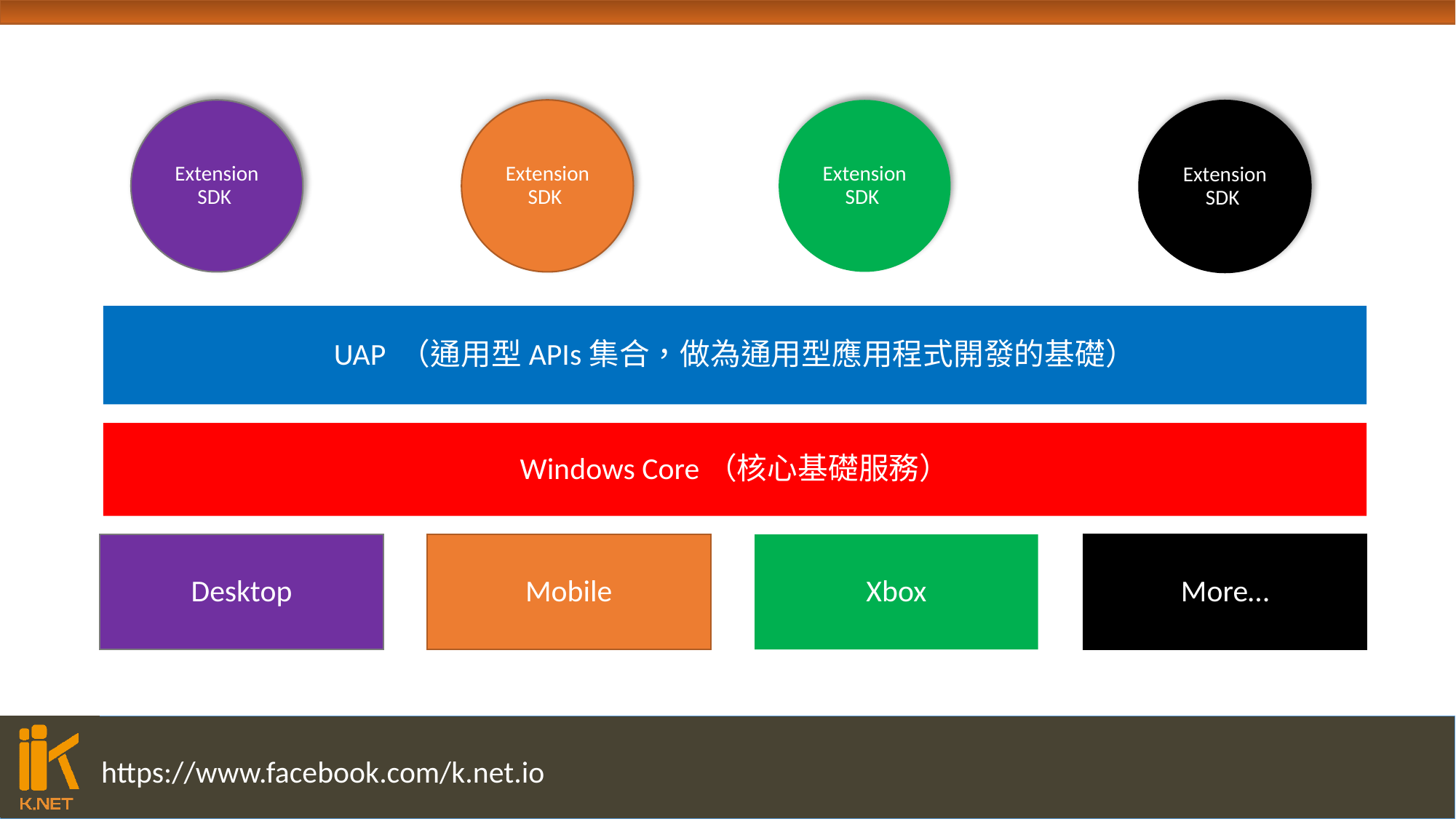

Extension SDK
Extension SDK
Extension SDK
Extension SDK
UAP （通用型APIs集合，做為通用型應用程式開發的基礎）
Windows Core（核心基礎服務）
Desktop
Mobile
Xbox
More…